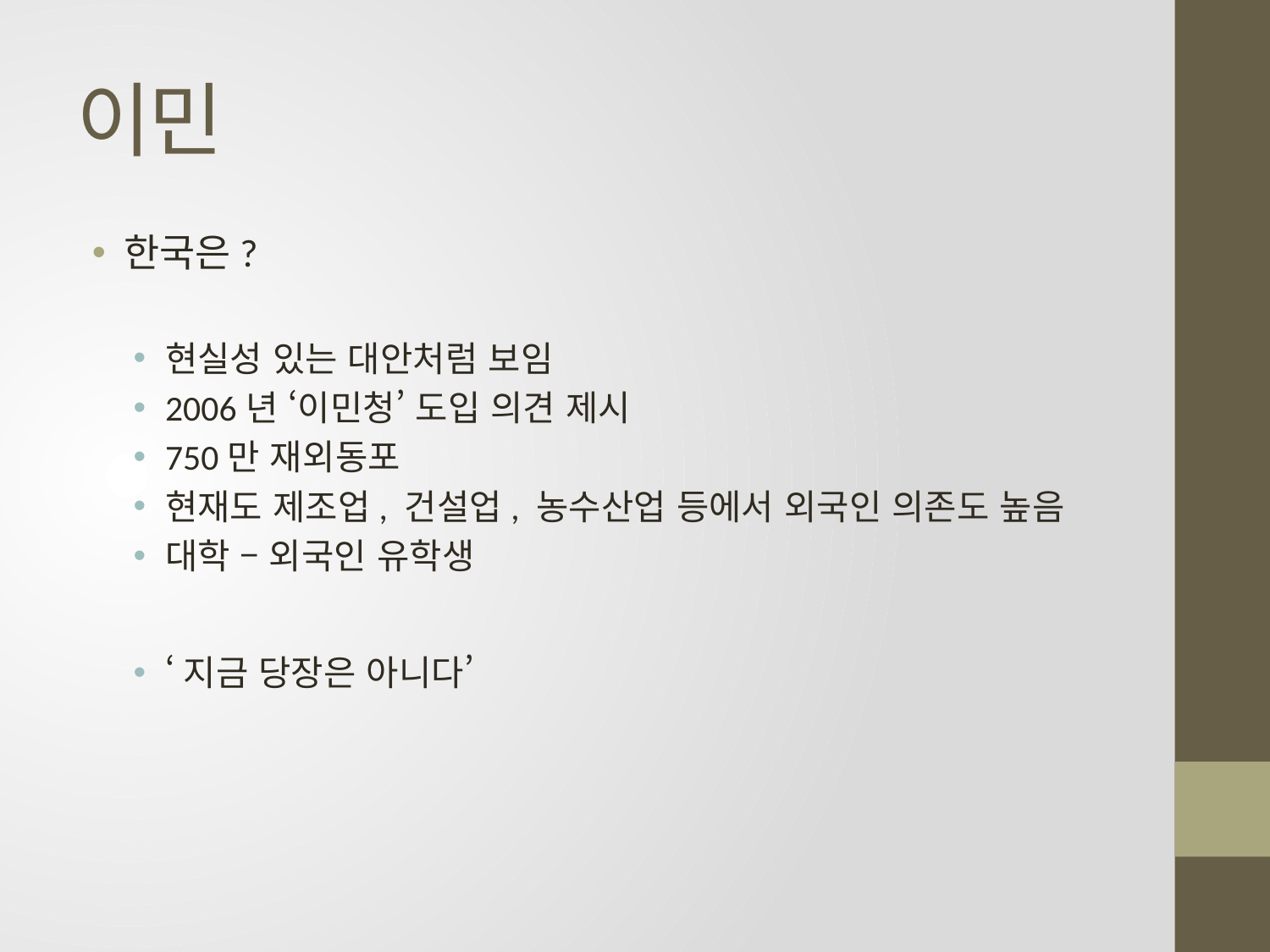

# 이민
한국은?

현실성 있는 대안처럼 보임
2006년 ‘이민청’ 도입 의견 제시
750만 재외동포
현재도 제조업, 건설업, 농수산업 등에서 외국인 의존도 높음
대학 – 외국인 유학생

‘지금 당장은 아니다’